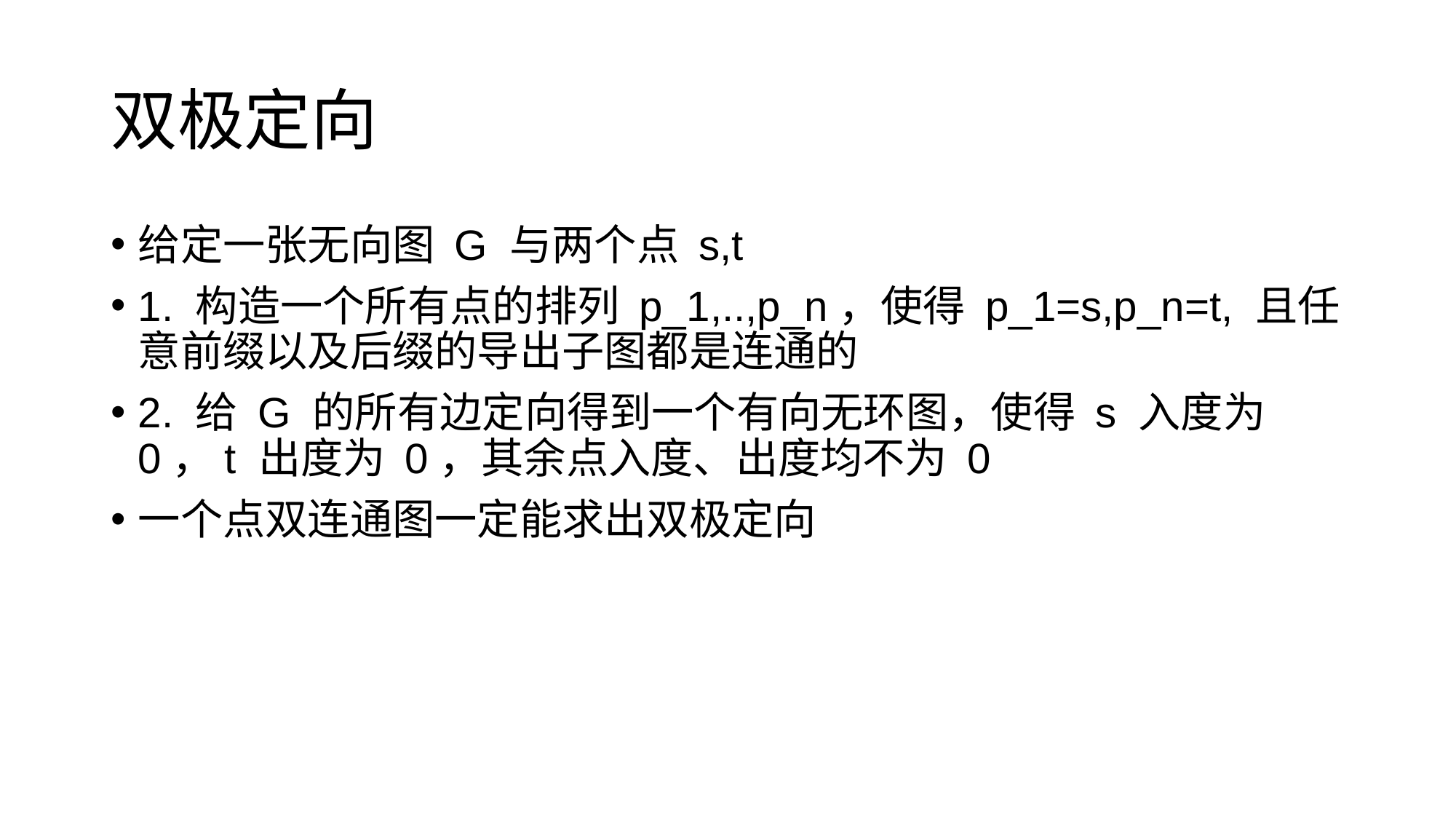

# 双极定向
给定一张无向图 G 与两个点 s,t
1. 构造一个所有点的排列 p_1,..,p_n，使得 p_1=s,p_n=t, 且任意前缀以及后缀的导出子图都是连通的
2. 给 G 的所有边定向得到一个有向无环图，使得 s 入度为 0，t 出度为 0，其余点入度、出度均不为 0
一个点双连通图一定能求出双极定向